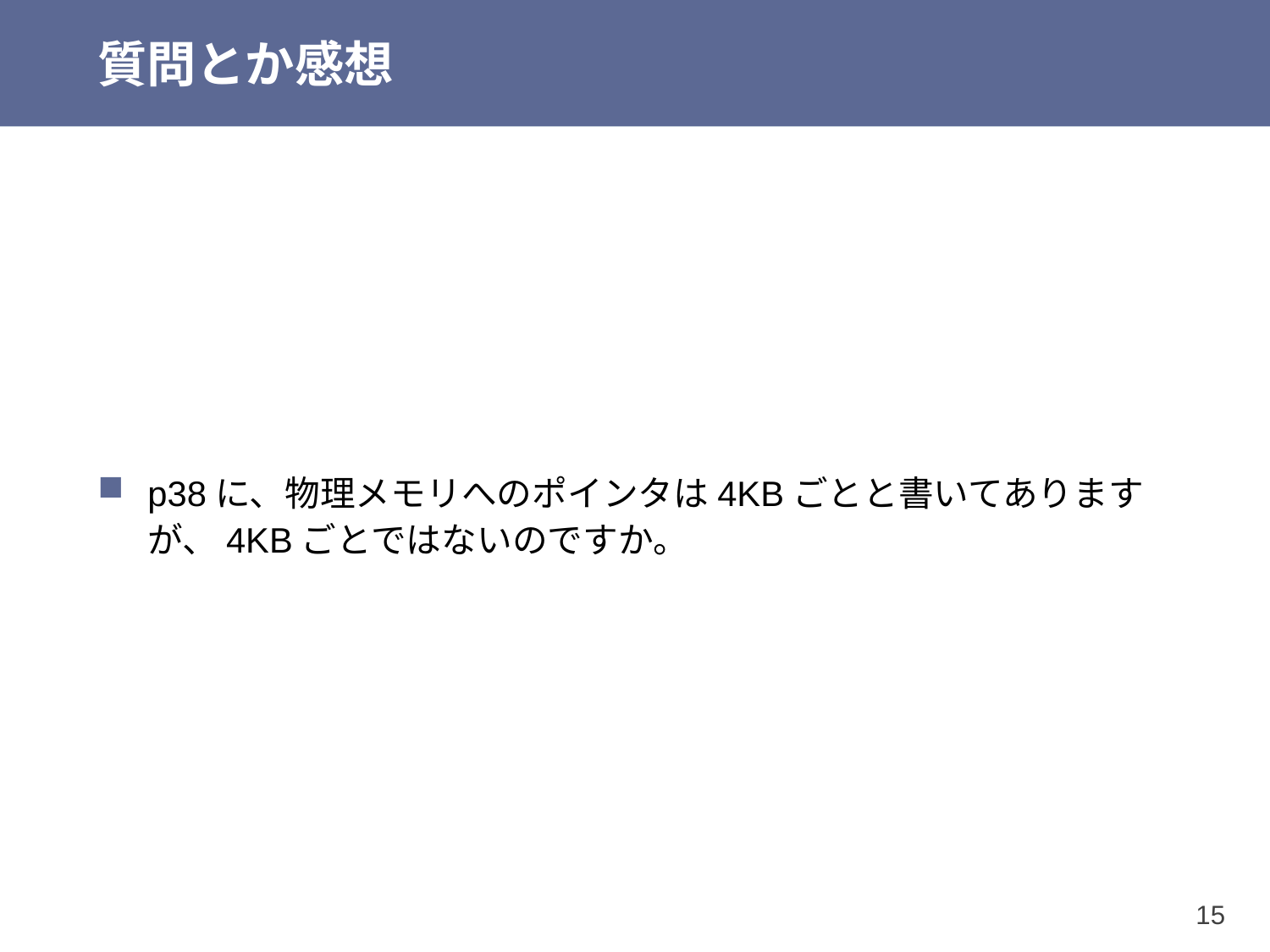

# 質問とか感想
p38に、物理メモリへのポインタは4KBごとと書いてありますが、4KBごとではないのですか。